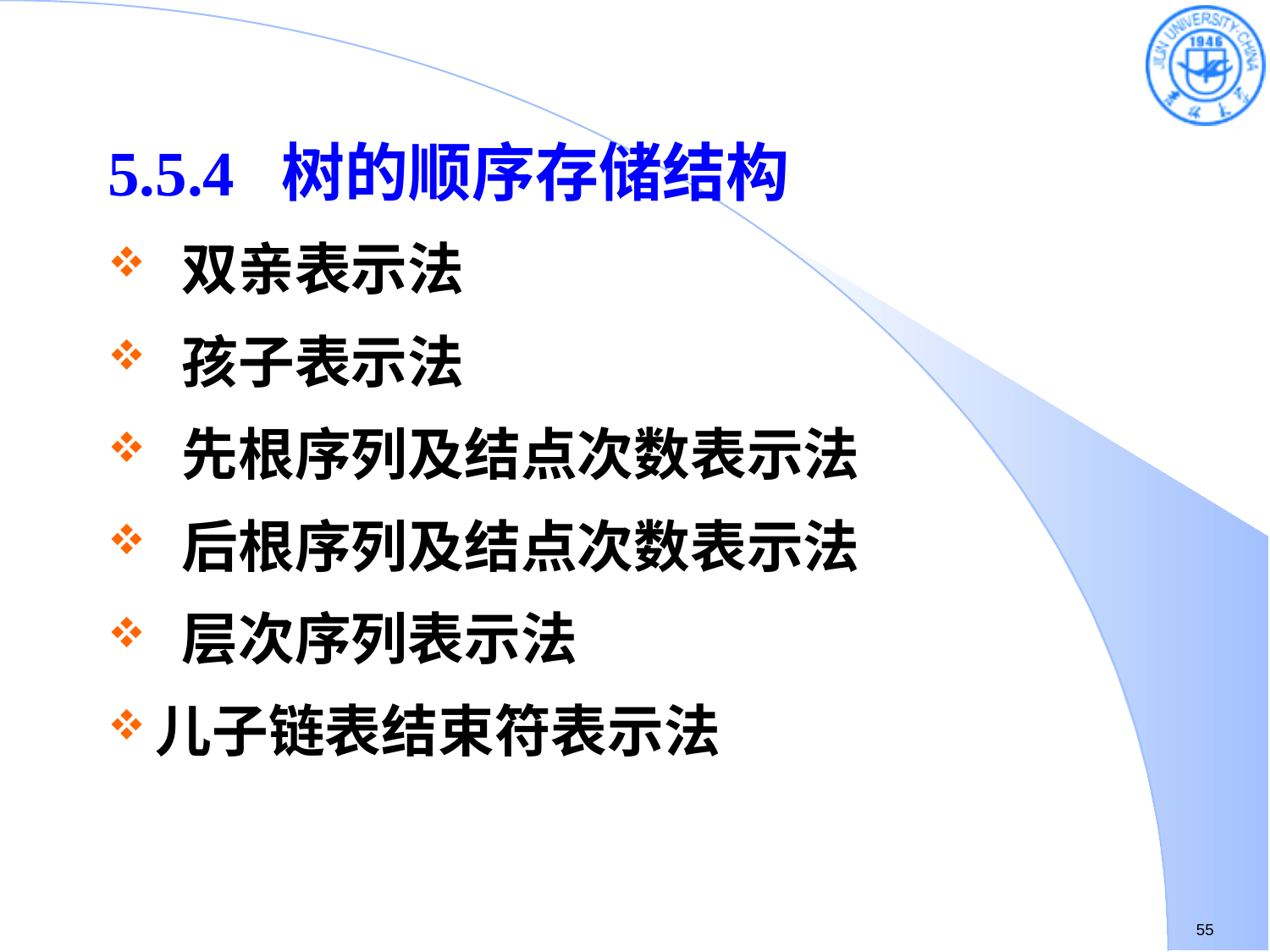

5.5.4  树的顺序存储结构
 双亲表示法
 孩子表示法
 先根序列及结点次数表示法
 后根序列及结点次数表示法
 层次序列表示法
儿子链表结束符表示法